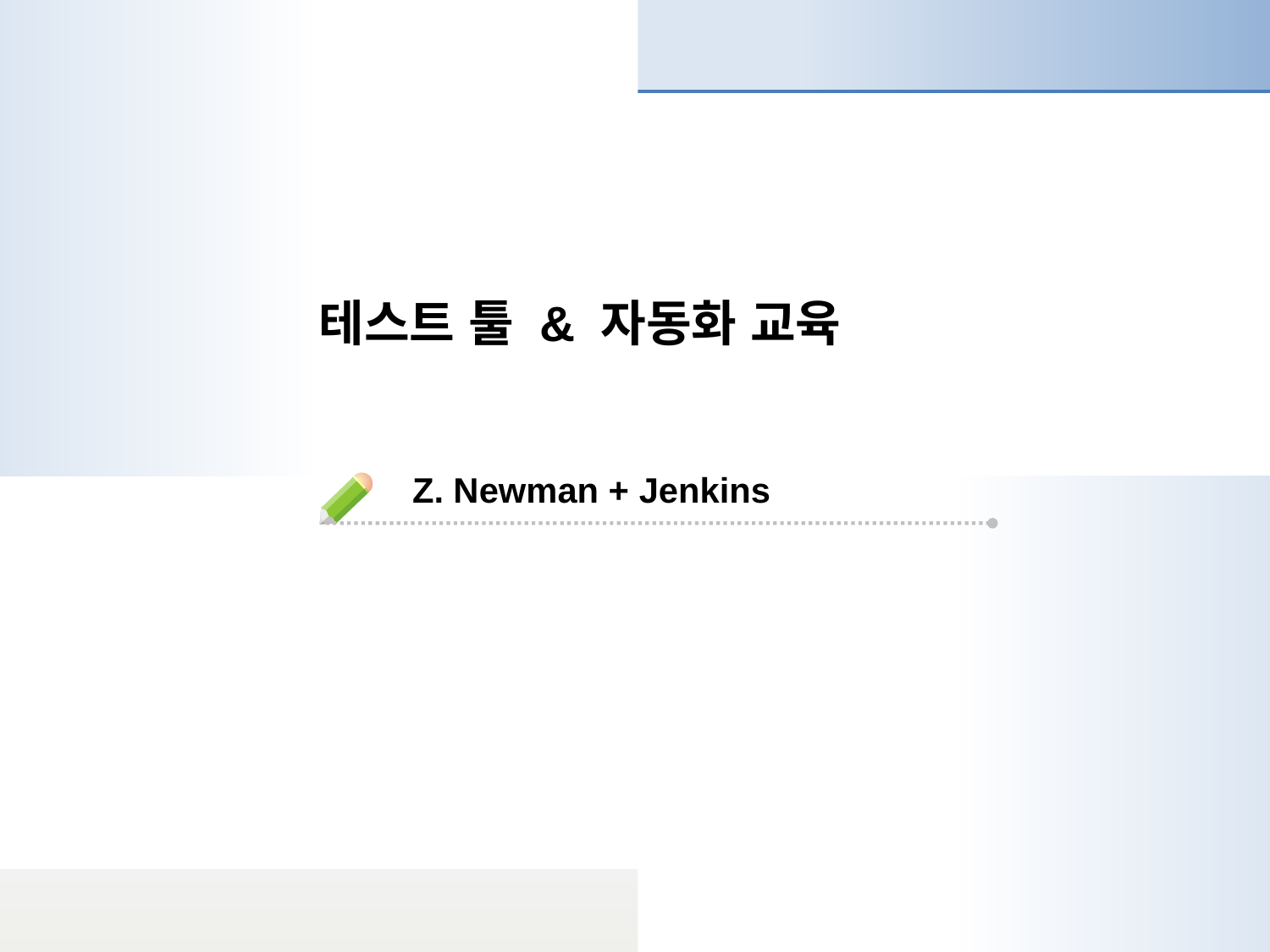

테스트 툴 & 자동화 교육
Z. Newman + Jenkins